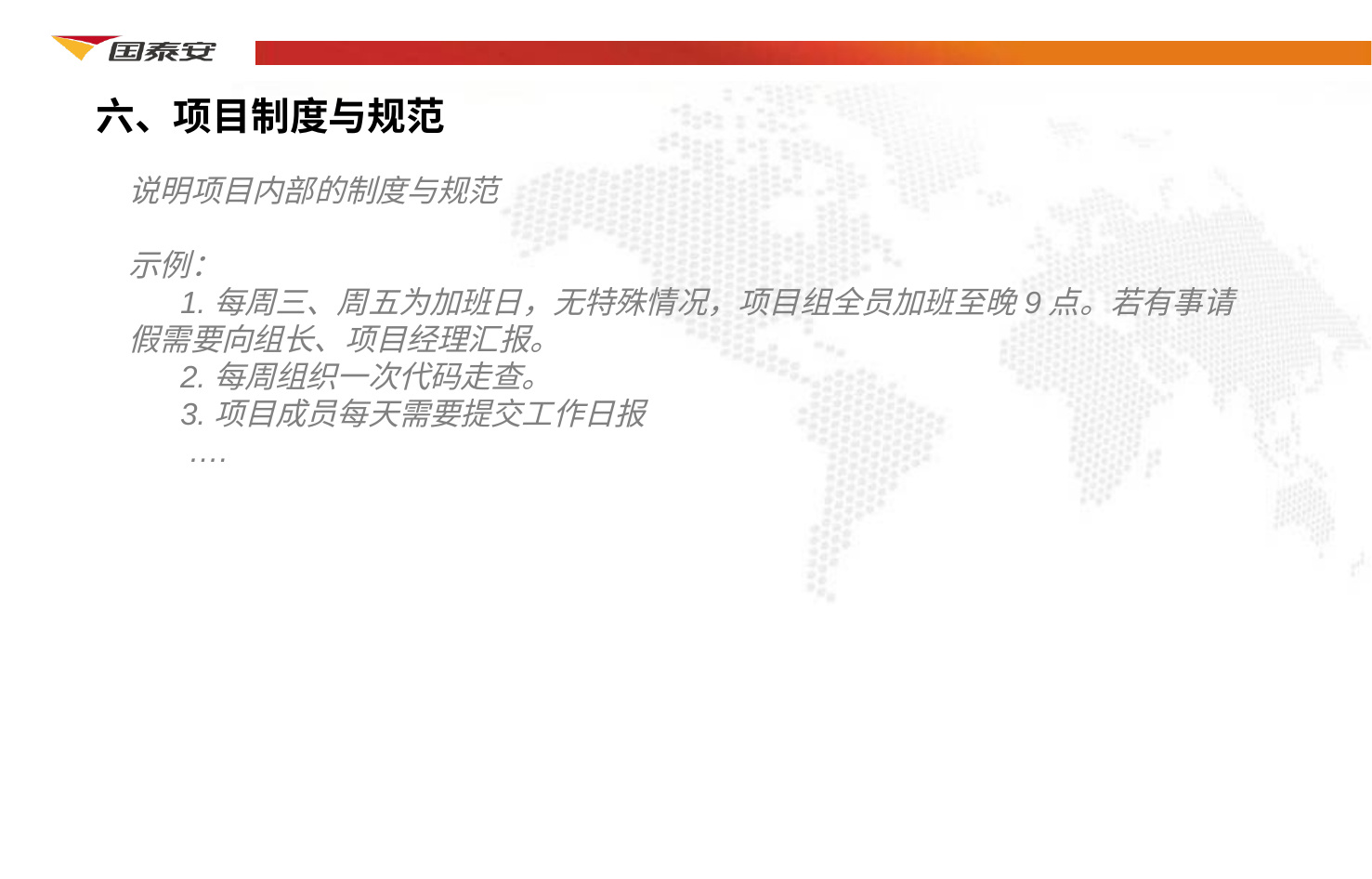

六、项目制度与规范
说明项目内部的制度与规范

示例：
      1.每周三、周五为加班日，无特殊情况，项目组全员加班至晚9点。若有事请假需要向组长、项目经理汇报。
      2.每周组织一次代码走查。
      3.项目成员每天需要提交工作日报
       ….